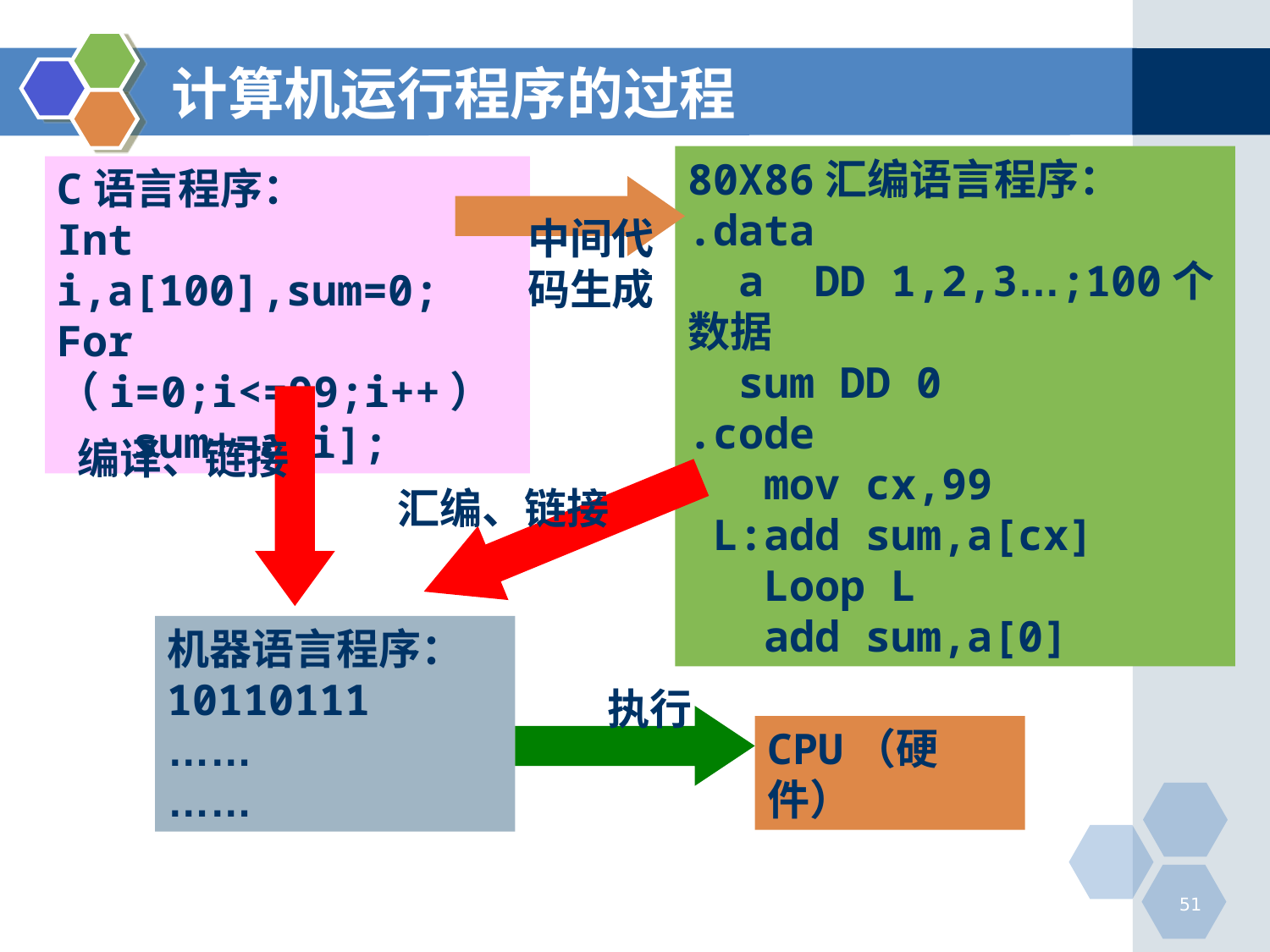

# 计算机运行程序的过程

80X86汇编语言程序：
.data
  a  DD 1,2,3…;100个数据
  sum DD 0
.code
   mov cx,99
 L:add sum,a[cx]
   Loop L
   add sum,a[0]
C语言程序：
Int i,a[100],sum=0;
For （i=0;i<=99;i++）
   sum+=a[i];
中间代码生成

编译、链接
汇编、链接
机器语言程序：
10110111
……
……

执行
CPU（硬件）
51